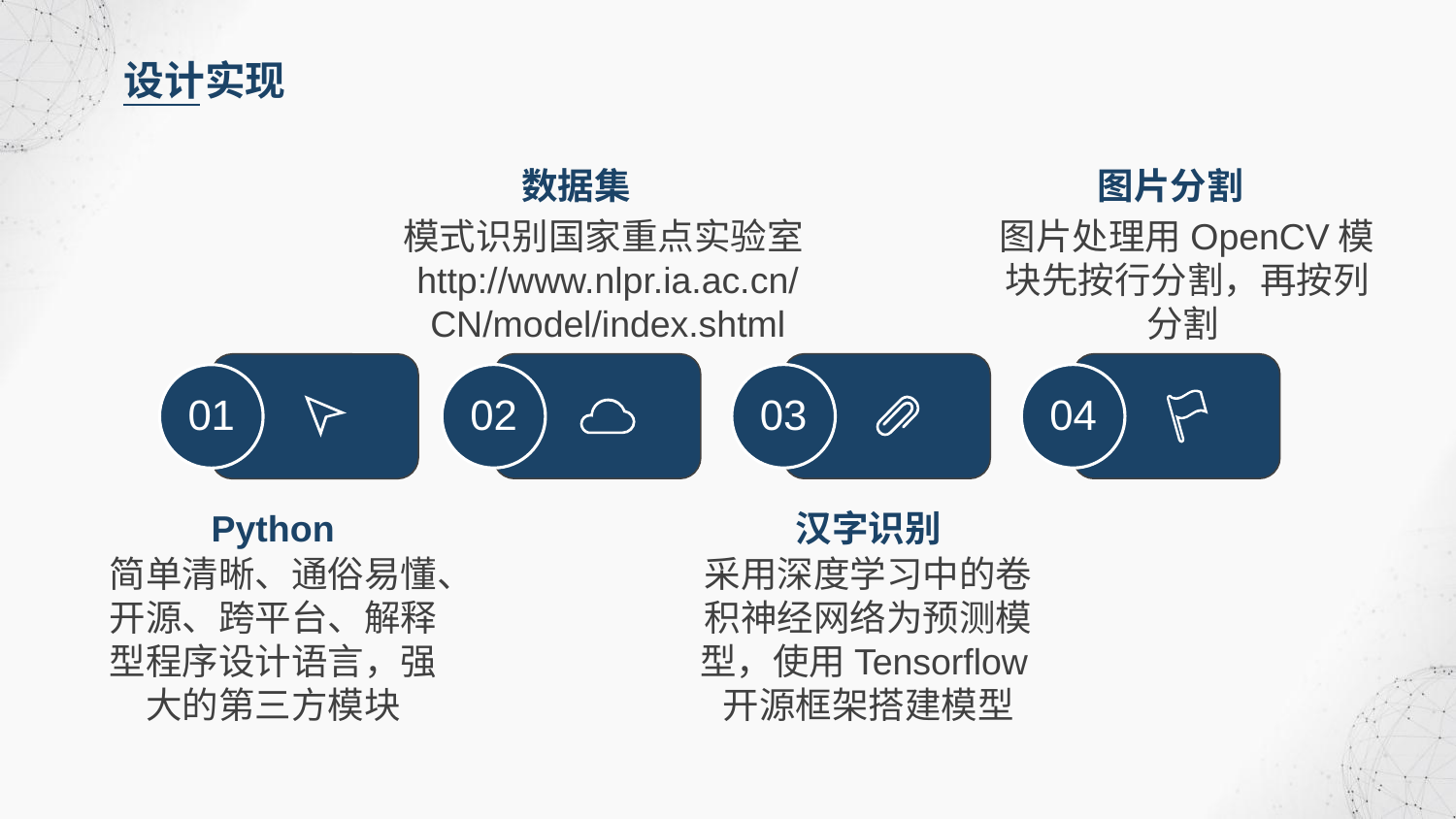

设计实现
数据集
图片分割
模式识别国家重点实验室http://www.nlpr.ia.ac.cn/CN/model/index.shtml
图片处理用OpenCV模块先按行分割，再按列分割

02

03

04

01

Python
汉字识别
简单清晰、通俗易懂、开源、跨平台、解释型程序设计语言，强大的第三方模块
采用深度学习中的卷积神经网络为预测模型，使用Tensorflow开源框架搭建模型